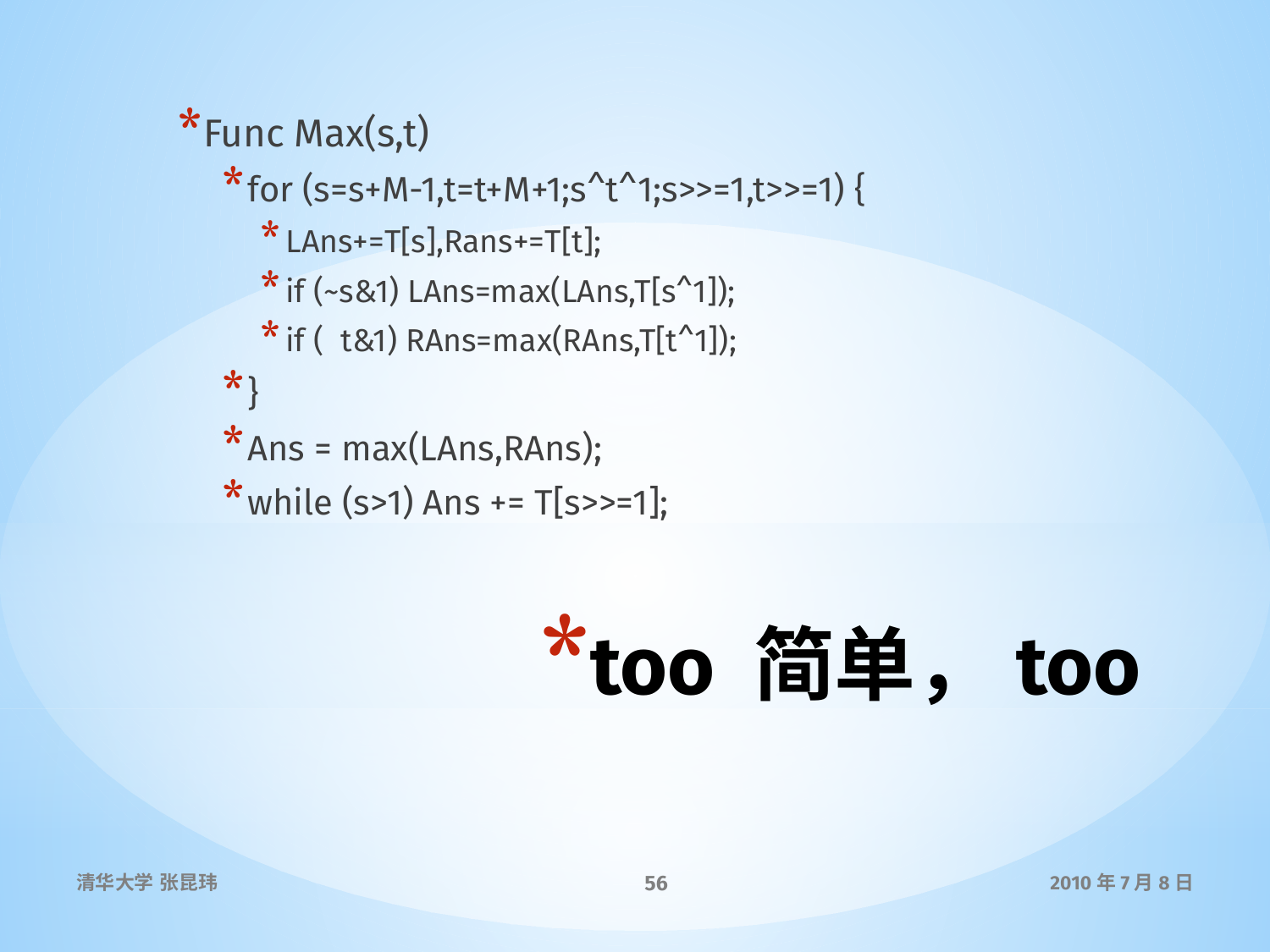

Func Max(s,t)
for (s=s+M-1,t=t+M+1;s^t^1;s>>=1,t>>=1) {
LAns+=T[s],Rans+=T[t];
if (~s&1) LAns=max(LAns,T[s^1]);
if (  t&1) RAns=max(RAns,T[t^1]);
}
Ans = max(LAns,RAns);
while (s>1) Ans += T[s>>=1];

# too 简单，too
清华大学 张昆玮
56
2010年7月8日